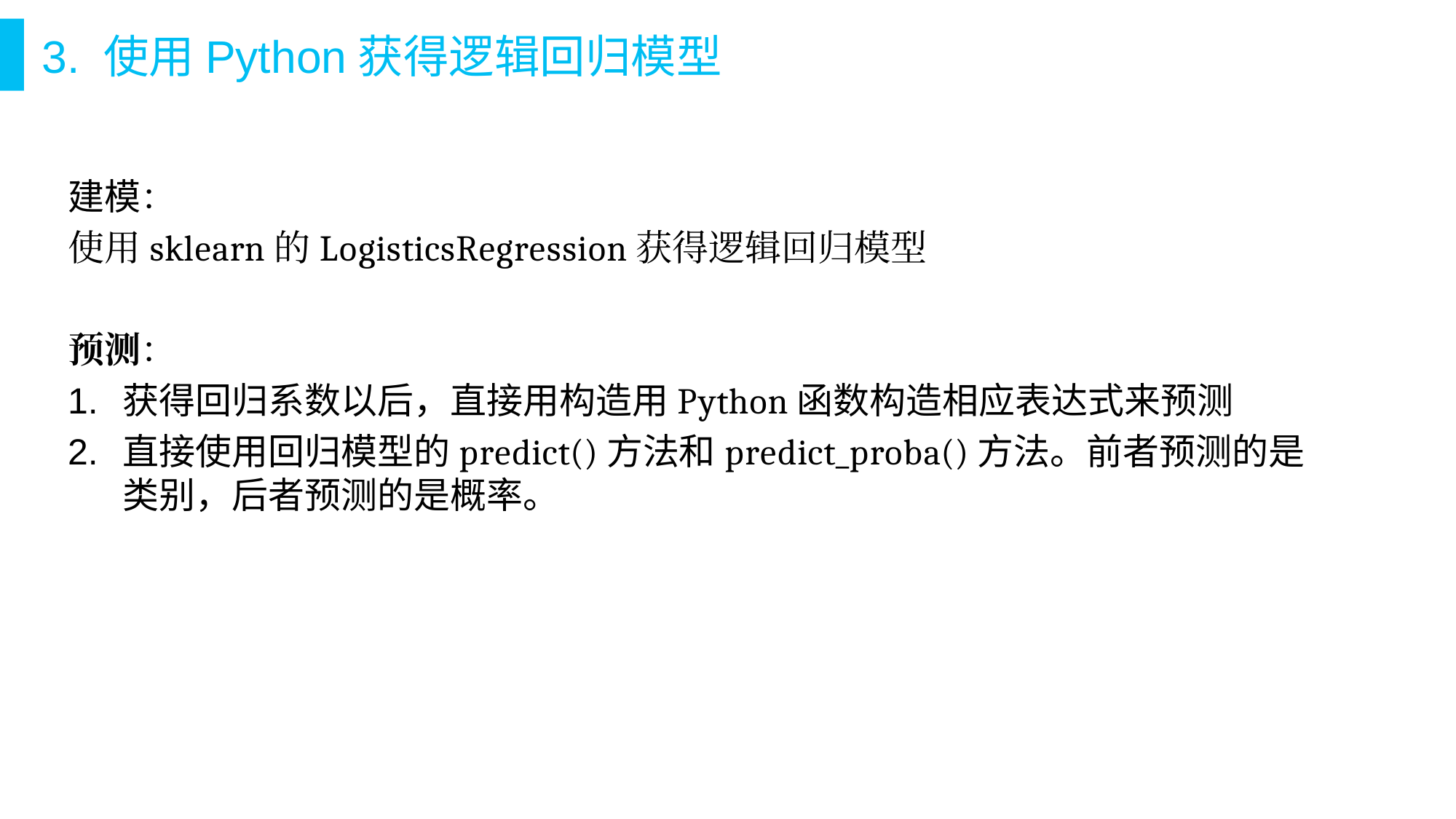

# 3. 使用Python获得逻辑回归模型

建模：
使用sklearn的LogisticsRegression获得逻辑回归模型

预测：
获得回归系数以后，直接用构造用Python函数构造相应表达式来预测
直接使用回归模型的predict()方法和predict_proba()方法。前者预测的是类别，后者预测的是概率。